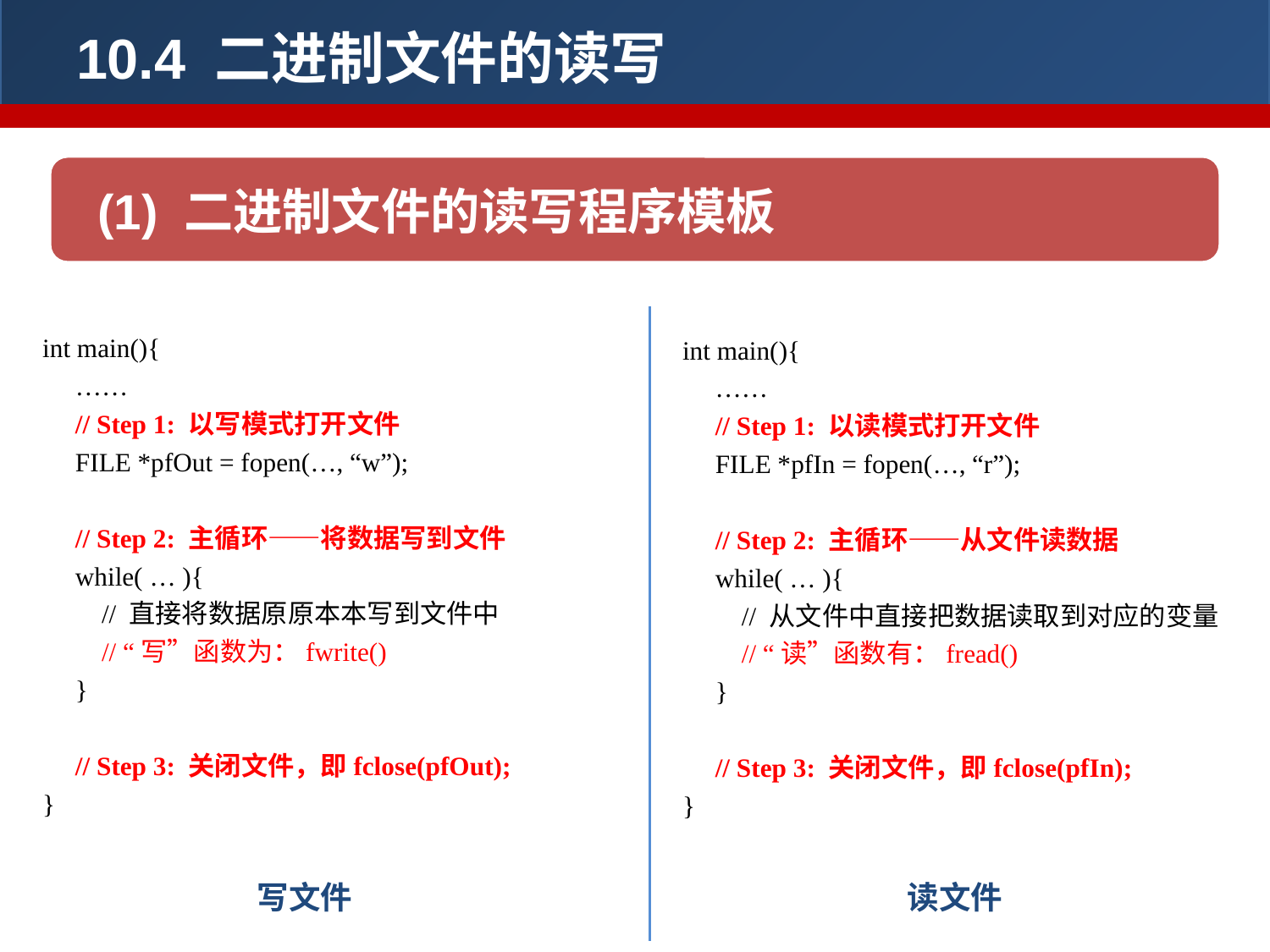

10.4 二进制文件的读写

(1) 二进制文件的读写程序模板
int main(){
     ……
     // Step 1: 以写模式打开文件
     FILE *pfOut = fopen(…, “w”);

     // Step 2: 主循环——将数据写到文件
     while( … ){
         // 直接将数据原原本本写到文件中
         // “写”函数为：fwrite()
     }

     // Step 3: 关闭文件，即fclose(pfOut);
}
int main(){
     ……
     // Step 1: 以读模式打开文件
     FILE *pfIn = fopen(…, “r”);

     // Step 2: 主循环——从文件读数据
     while( … ){
         // 从文件中直接把数据读取到对应的变量
         // “读”函数有：fread()
     }

     // Step 3: 关闭文件，即fclose(pfIn);
}
写文件
读文件